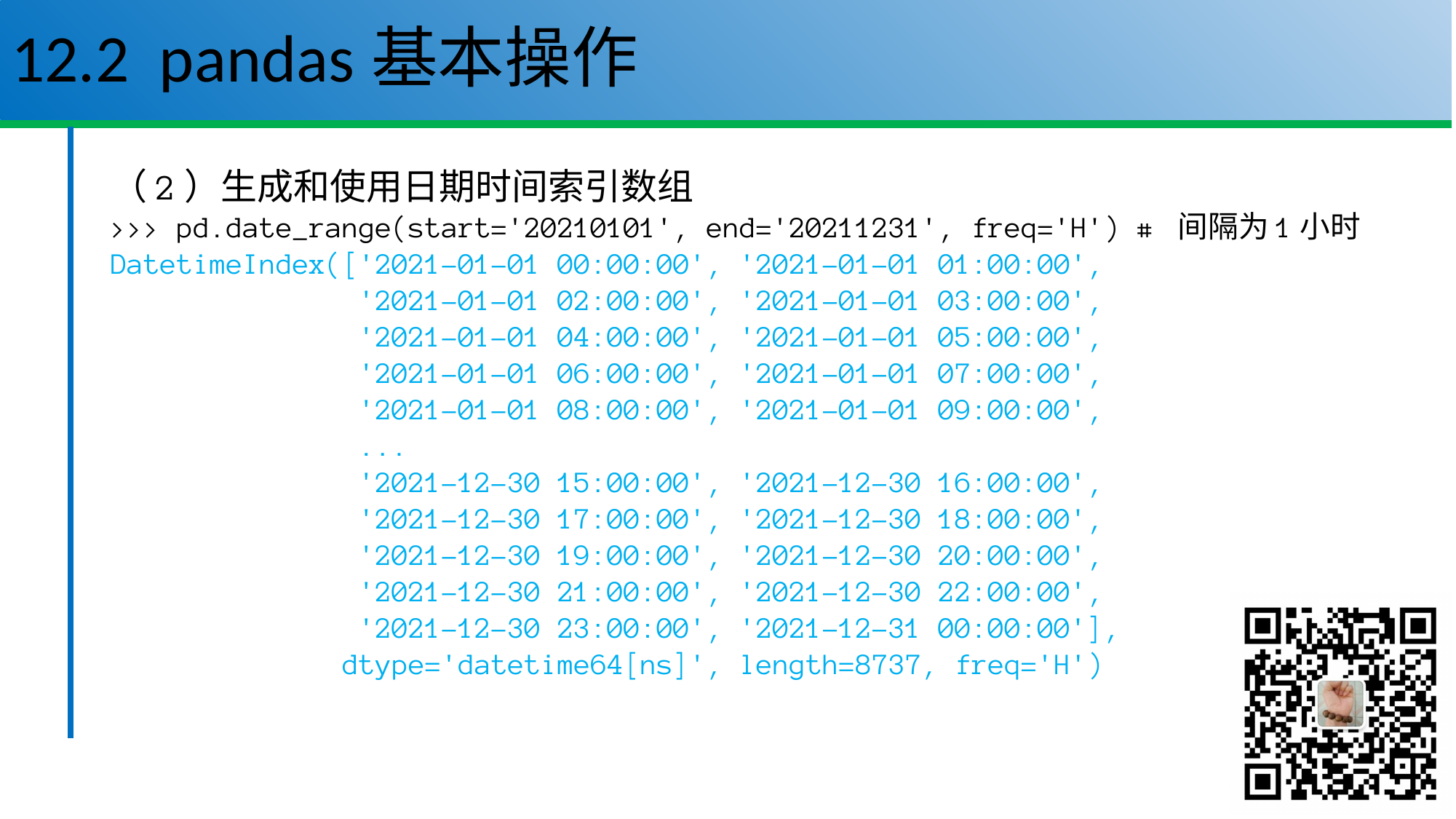

# 12.2  pandas基本操作
（2）生成和使用日期时间索引数组
>>> pd.date_range(start='20210101', end='20211231', freq='H') # 间隔为1小时
DatetimeIndex(['2021-01-01 00:00:00', '2021-01-01 01:00:00',
               '2021-01-01 02:00:00', '2021-01-01 03:00:00',
               '2021-01-01 04:00:00', '2021-01-01 05:00:00',
               '2021-01-01 06:00:00', '2021-01-01 07:00:00',
               '2021-01-01 08:00:00', '2021-01-01 09:00:00',
               ...
               '2021-12-30 15:00:00', '2021-12-30 16:00:00',
               '2021-12-30 17:00:00', '2021-12-30 18:00:00',
               '2021-12-30 19:00:00', '2021-12-30 20:00:00',
               '2021-12-30 21:00:00', '2021-12-30 22:00:00',
               '2021-12-30 23:00:00', '2021-12-31 00:00:00'],
              dtype='datetime64[ns]', length=8737, freq='H')